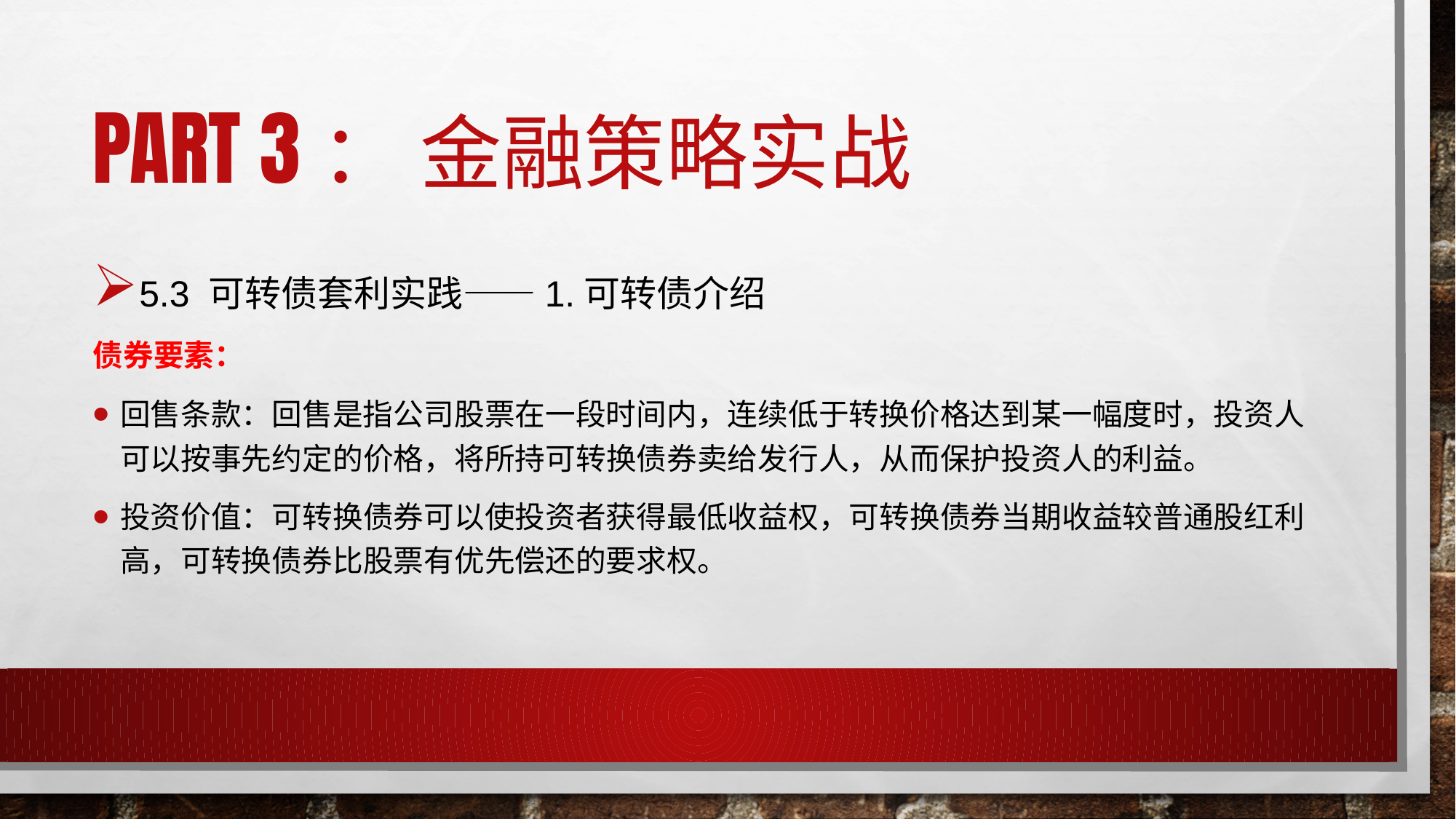

# Part 3： 金融策略实战
5.3 可转债套利实践——1.可转债介绍
债券要素：
回售条款：回售是指公司股票在一段时间内，连续低于转换价格达到某一幅度时，投资人可以按事先约定的价格，将所持可转换债券卖给发行人，从而保护投资人的利益。
投资价值：可转换债券可以使投资者获得最低收益权，可转换债券当期收益较普通股红利高，可转换债券比股票有优先偿还的要求权。